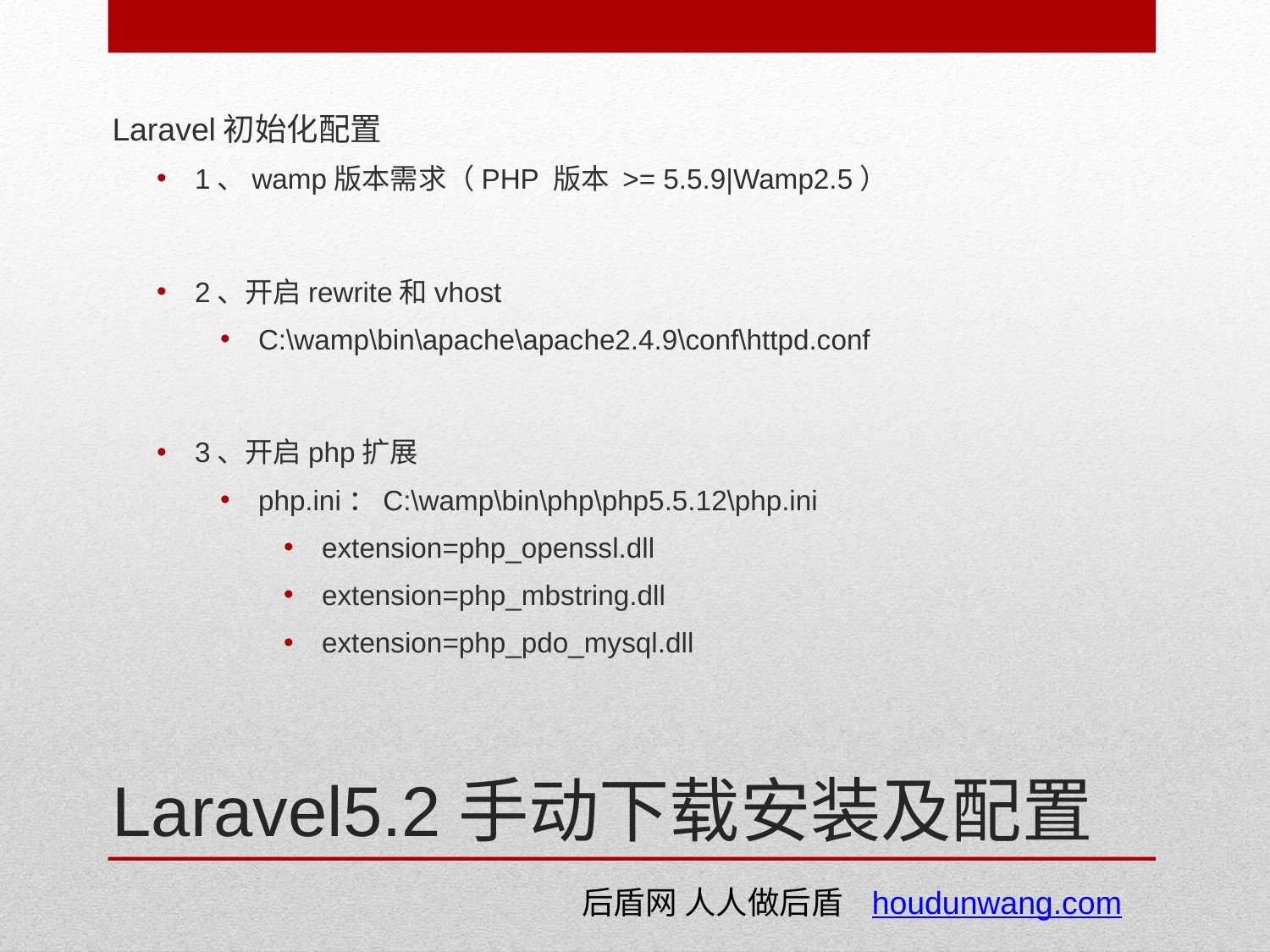

Laravel初始化配置
1、wamp版本需求（PHP 版本 >= 5.5.9|Wamp2.5）

2、开启rewrite和vhost
C:\wamp\bin\apache\apache2.4.9\conf\httpd.conf

3、开启php扩展
php.ini：C:\wamp\bin\php\php5.5.12\php.ini
extension=php_openssl.dll
extension=php_mbstring.dll
extension=php_pdo_mysql.dll

Laravel5.2手动下载安装及配置